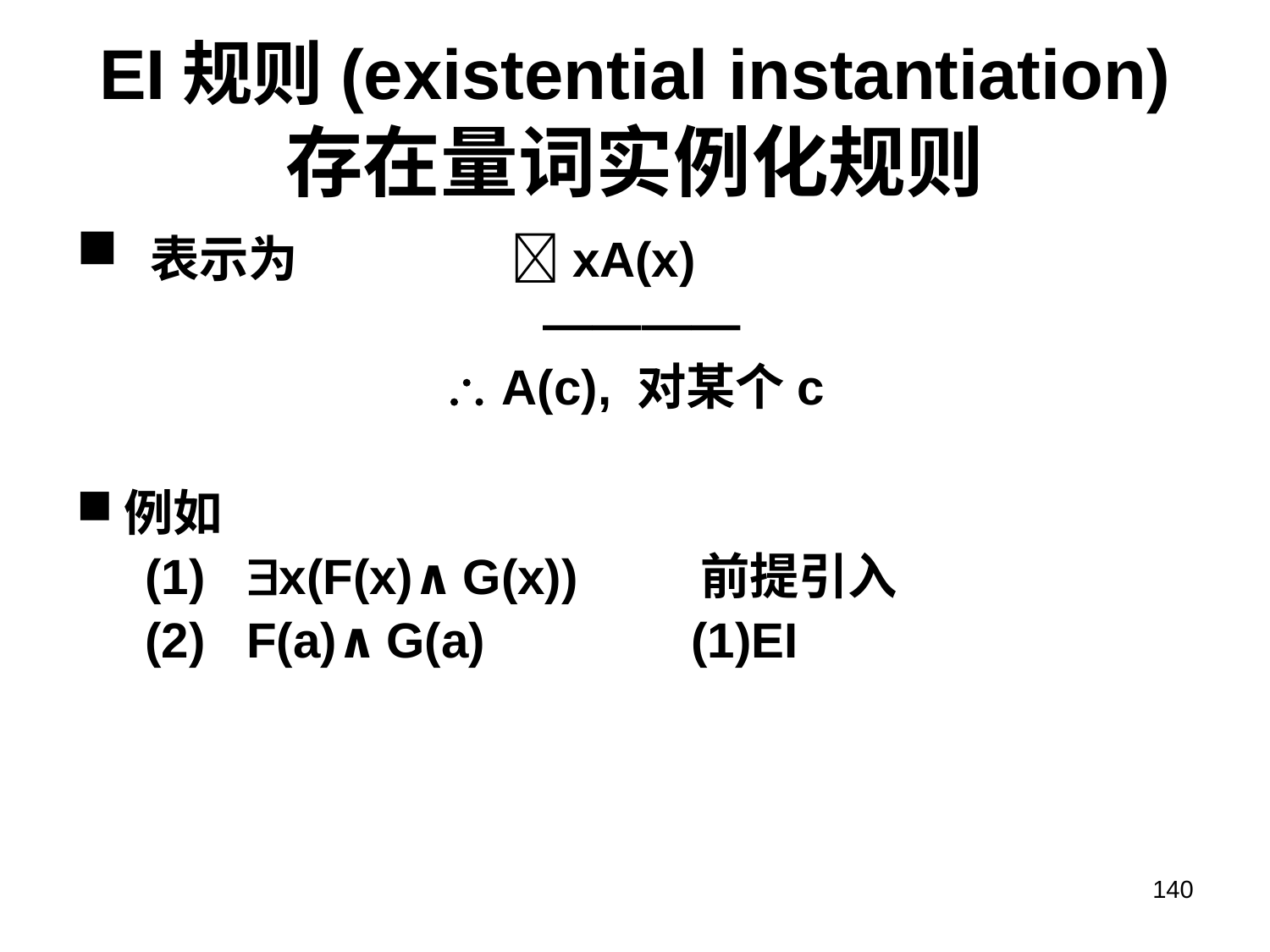

# EI规则(existential instantiation) 存在量词实例化规则
 表示为                   ∃xA(x)
 ————
∴ A(c), 对某个c

例如
     (1)   ∃x(F(x)∧G(x))        前提引入
     (2)   F(a)∧G(a)               (1)EI
140